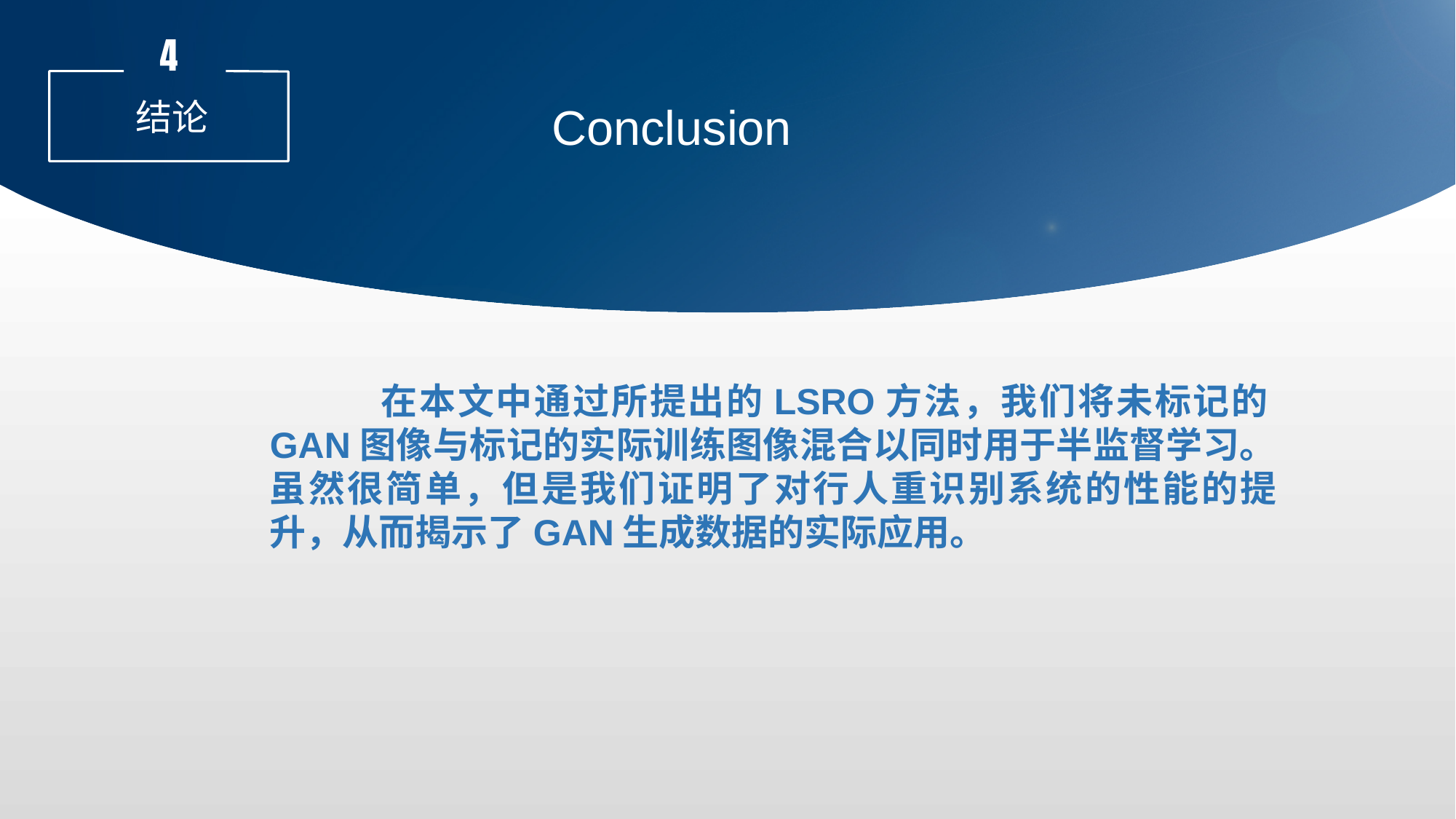

4

结论
                                  Conclusion

	在本文中通过所提出的LSRO方法，我们将未标记的GAN图像与标记的实际训练图像混合以同时用于半监督学习。虽然很简单，但是我们证明了对行人重识别系统的性能的提升，从而揭示了GAN生成数据的实际应用。